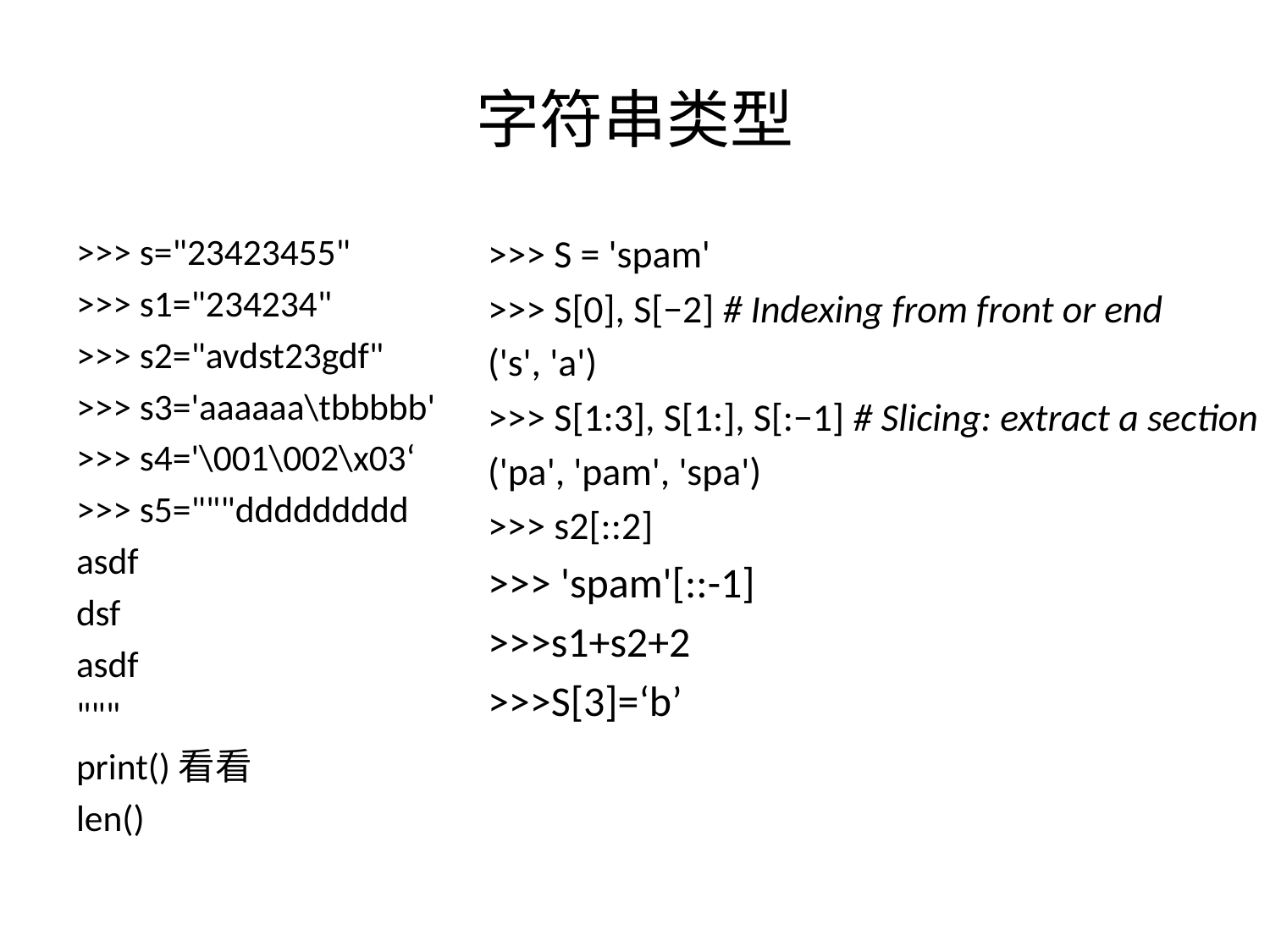

# 字符串类型
>>> s="23423455"
>>> s1="234234"
>>> s2="avdst23gdf"
>>> s3='aaaaaa\tbbbbb'
>>> s4='\001\002\x03‘
>>> s5="""ddddddddd
asdf
dsf
asdf
"""
print()看看
len()
>>> S = 'spam'
>>> S[0], S[−2] # Indexing from front or end
('s', 'a')
>>> S[1:3], S[1:], S[:−1] # Slicing: extract a section
('pa', 'pam', 'spa')
>>> s2[::2]
>>> 'spam'[::-1]
>>>s1+s2+2
>>>S[3]=‘b’